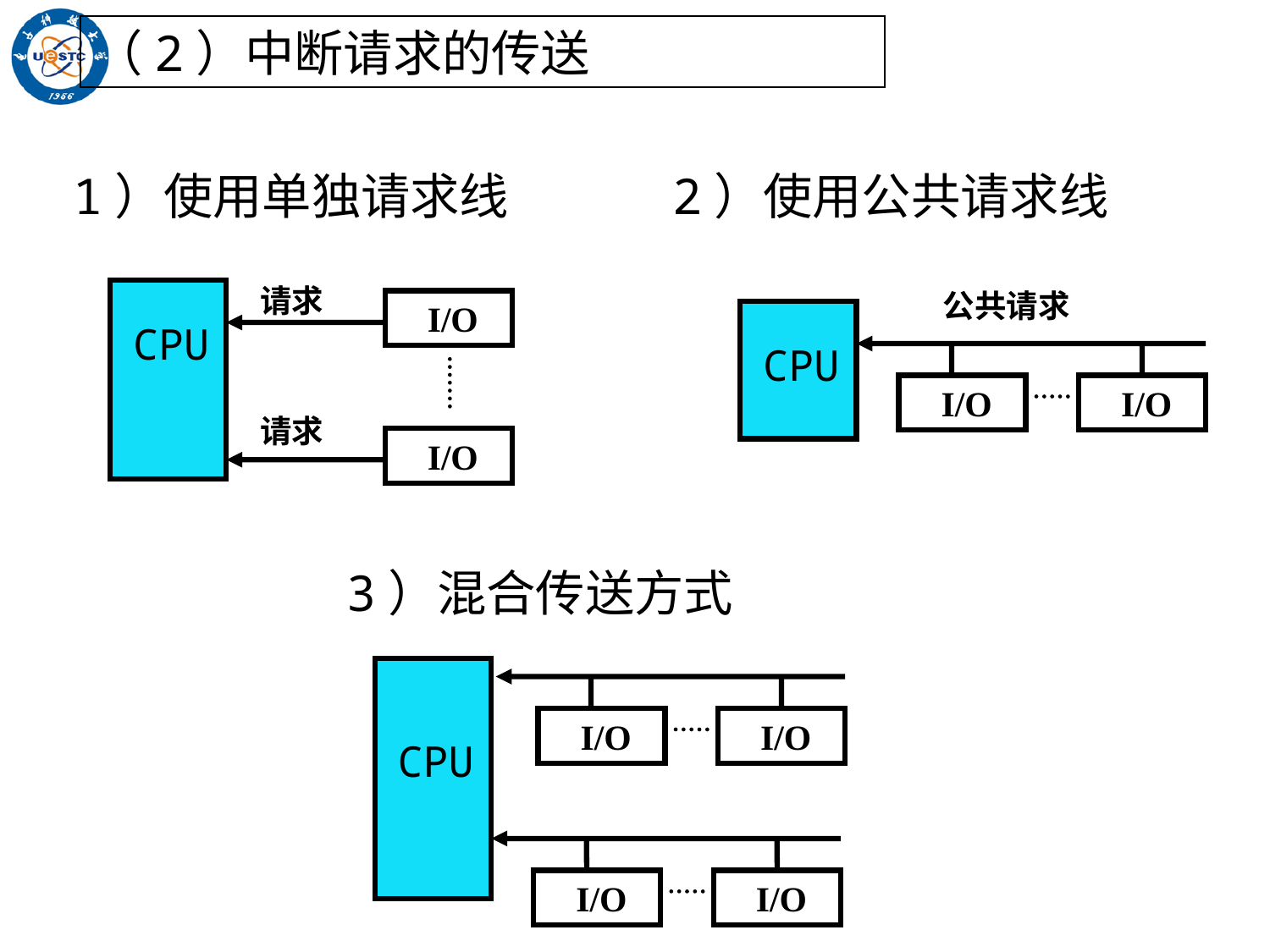

（2）中断请求的传送
1）使用单独请求线
2）使用公共请求线
请求

公共请求

CPU

 I/O
 I/O

 I/O
CPU

请求
 I/O

3）混合传送方式

 I/O
 I/O
CPU

 I/O
 I/O